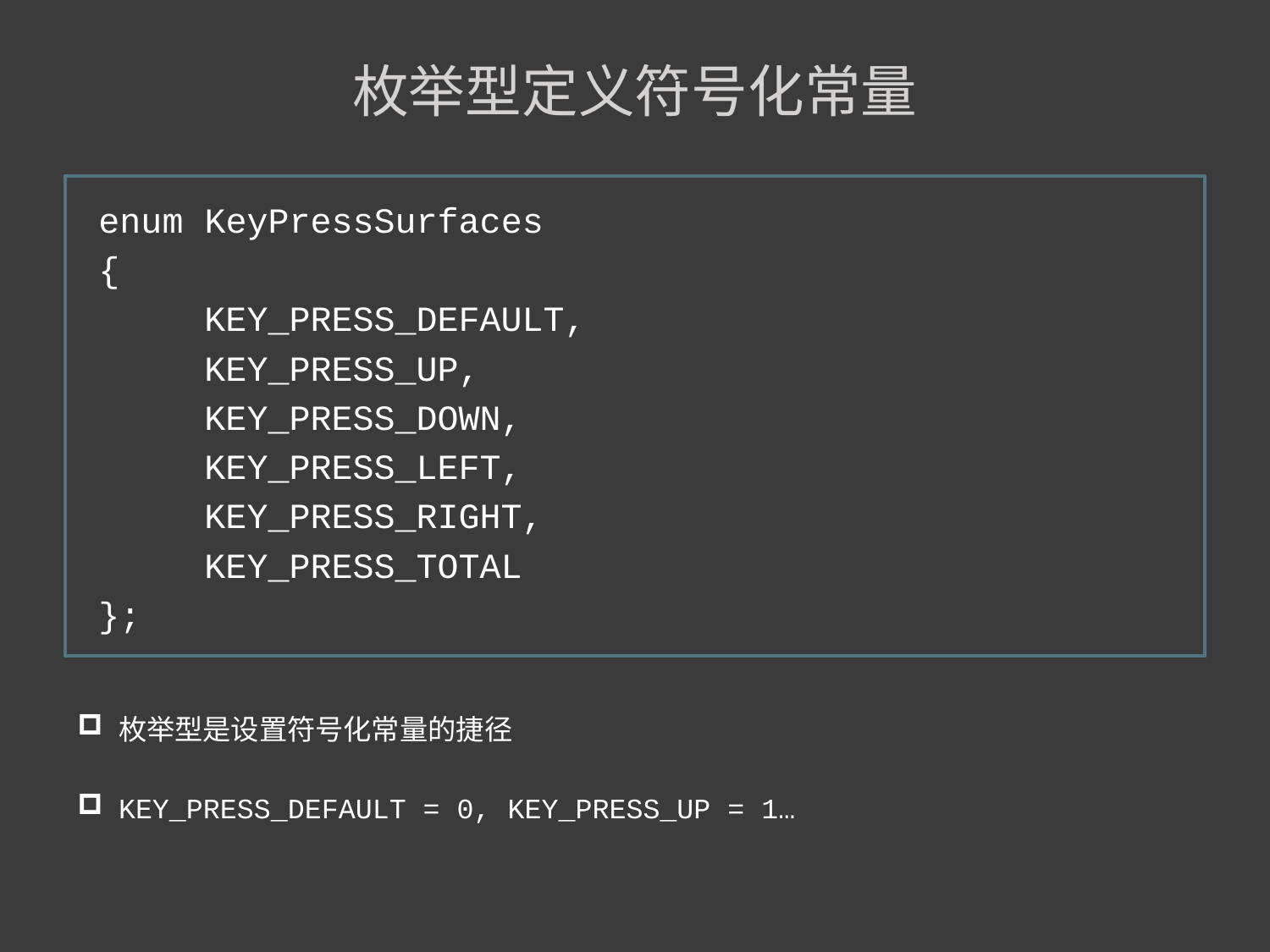

枚举型定义符号化常量
 enum KeyPressSurfaces
 {
	KEY_PRESS_DEFAULT,
	KEY_PRESS_UP,
	KEY_PRESS_DOWN,
	KEY_PRESS_LEFT,
	KEY_PRESS_RIGHT,
	KEY_PRESS_TOTAL
 };

枚举型是设置符号化常量的捷径

KEY_PRESS_DEFAULT = 0, KEY_PRESS_UP = 1…